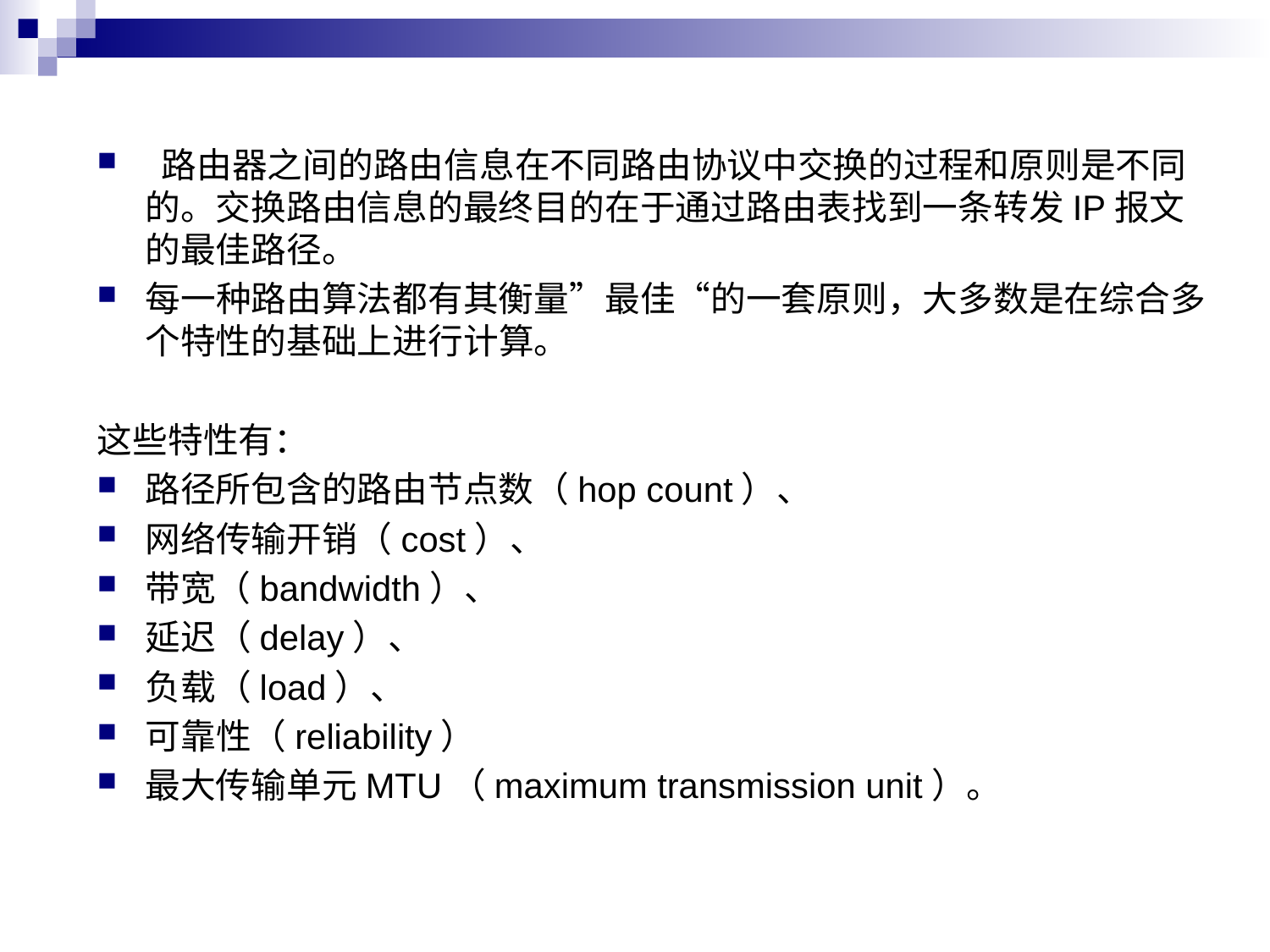

路由器之间的路由信息在不同路由协议中交换的过程和原则是不同的。交换路由信息的最终目的在于通过路由表找到一条转发IP报文的最佳路径。
每一种路由算法都有其衡量”最佳“的一套原则，大多数是在综合多个特性的基础上进行计算。

这些特性有：
路径所包含的路由节点数（hop count）、
网络传输开销（cost）、
带宽（bandwidth）、
延迟（delay）、
负载（load）、
可靠性（reliability）
最大传输单元MTU（maximum transmission unit）。